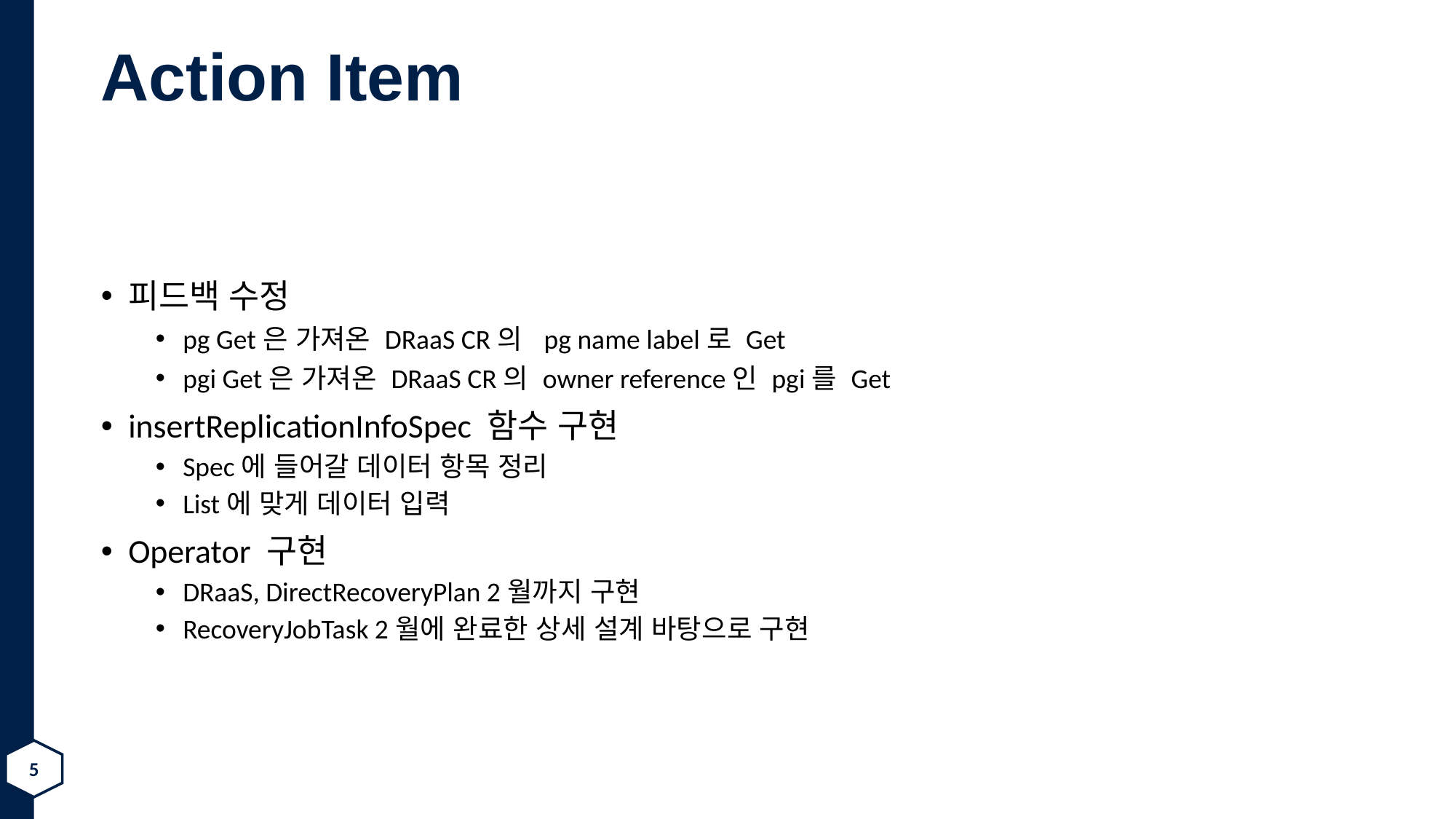

# Action Item

피드백 수정
pg Get은 가져온 DRaaS CR의  pg name label로 Get
pgi Get은 가져온 DRaaS CR의 owner reference인 pgi를 Get
insertReplicationInfoSpec 함수 구현
Spec에 들어갈 데이터 항목 정리
List에 맞게 데이터 입력
Operator 구현
DRaaS, DirectRecoveryPlan 2월까지 구현
RecoveryJobTask 2월에 완료한 상세 설계 바탕으로 구현